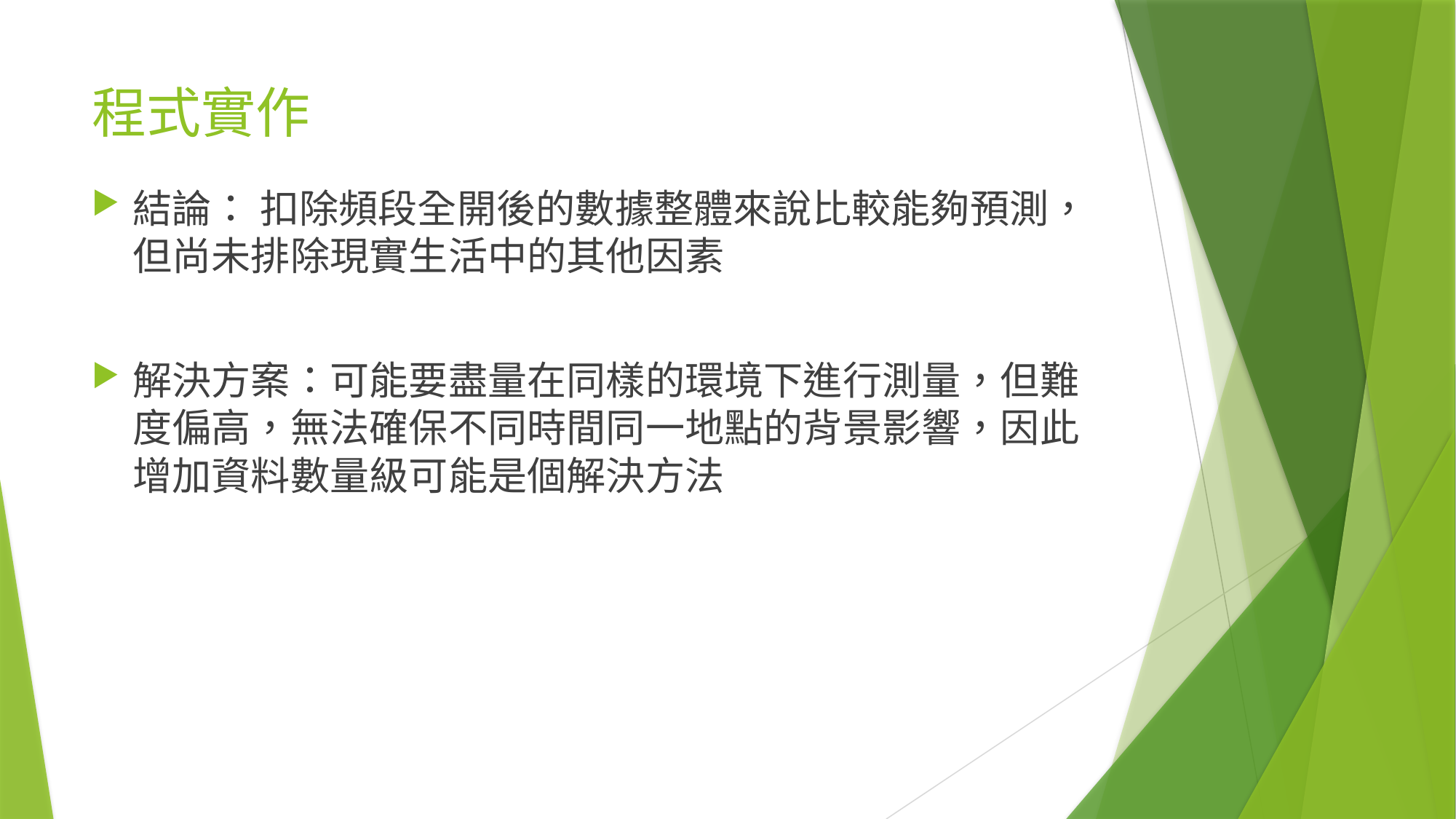

# 程式實作
結論： 扣除頻段全開後的數據整體來說比較能夠預測，但尚未排除現實生活中的其他因素

解決方案：可能要盡量在同樣的環境下進行測量，但難度偏高，無法確保不同時間同一地點的背景影響，因此增加資料數量級可能是個解決方法